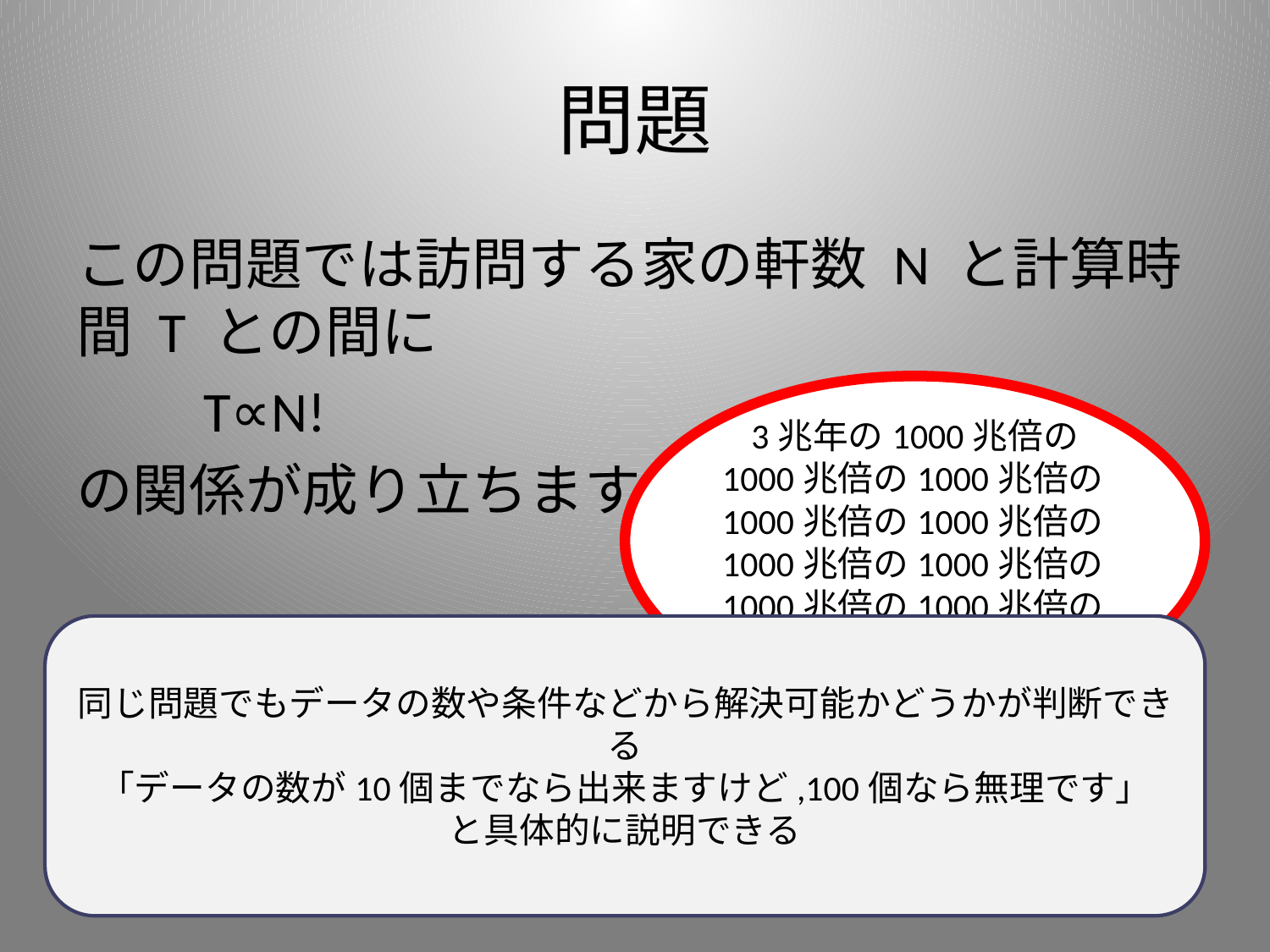

# 問題
この問題では訪問する家の軒数 N と計算時間 T との間に
	T∝N!
の関係が成り立ちます.

10! ≒ 400万 = 4 E +6
100! ≒ 9.33 E +157
3兆年の1000兆倍の
1000兆倍の1000兆倍の1000兆倍の1000兆倍の1000兆倍の1000兆倍の1000兆倍の1000兆倍の1000兆倍
同じ問題でもデータの数や条件などから解決可能かどうかが判断できる
「データの数が10個までなら出来ますけど,100個なら無理です」
と具体的に説明できる